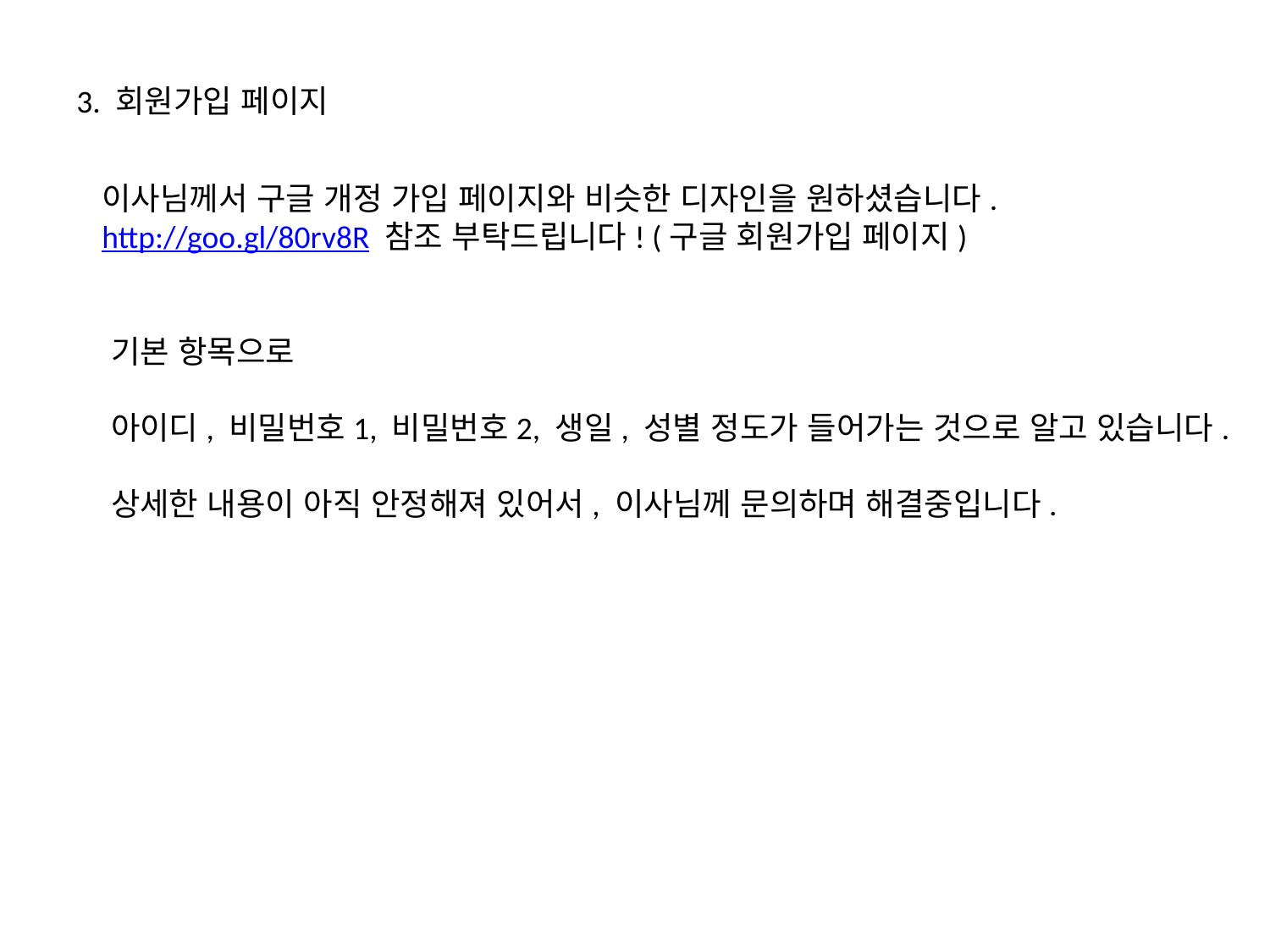

3. 회원가입 페이지
이사님께서 구글 개정 가입 페이지와 비슷한 디자인을 원하셨습니다.
http://goo.gl/80rv8R 참조 부탁드립니다! (구글 회원가입 페이지)
기본 항목으로

아이디, 비밀번호1, 비밀번호2, 생일, 성별 정도가 들어가는 것으로 알고 있습니다.

상세한 내용이 아직 안정해져 있어서, 이사님께 문의하며 해결중입니다.